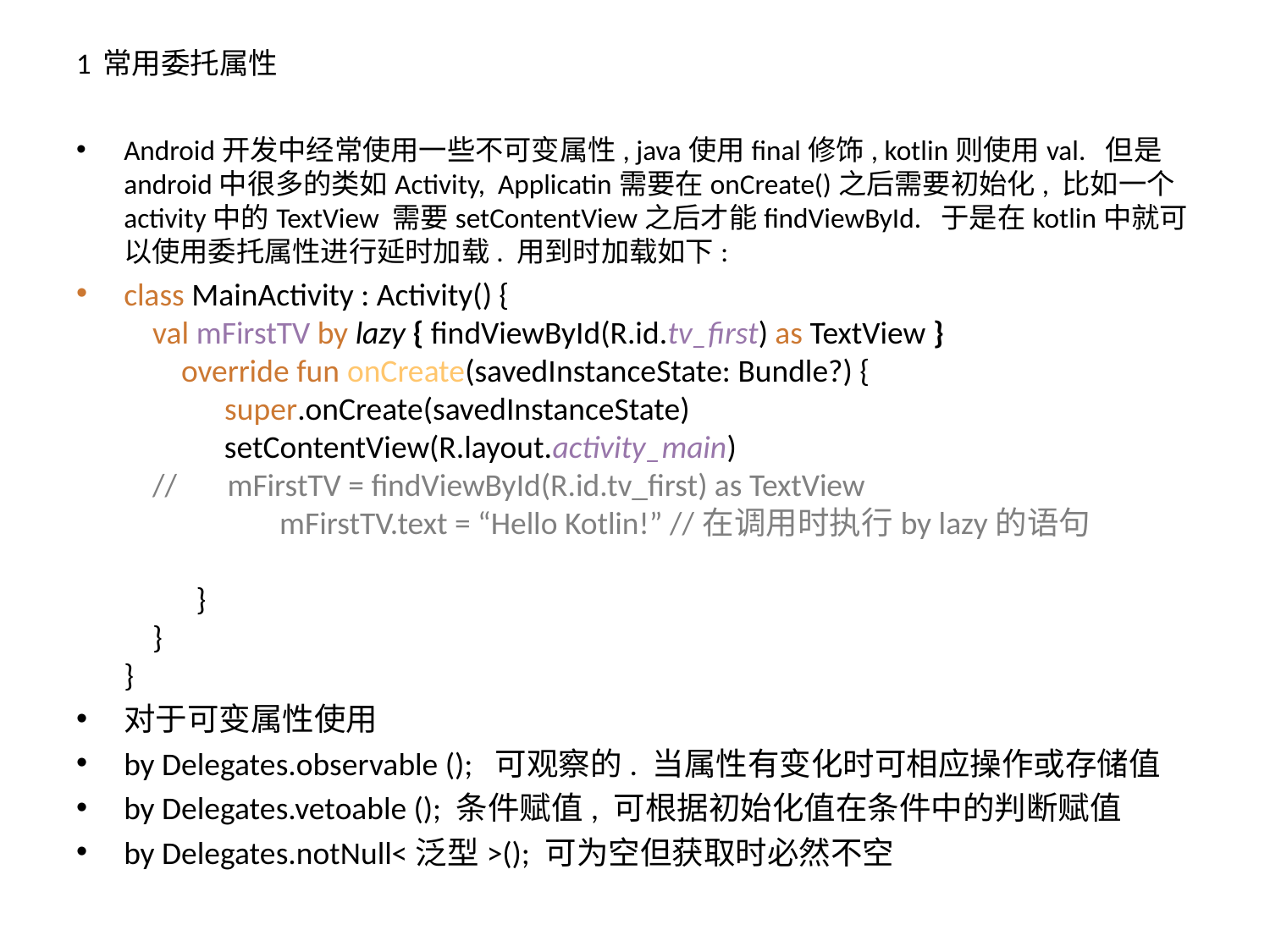

# 1 常用委托属性
Android开发中经常使用一些不可变属性, java使用final修饰, kotlin则使用val.  但是android中很多的类如Activity,  Applicatin需要在onCreate()之后需要初始化, 比如一个activity中的TextView 需要setContentView之后才能findViewById.  于是在kotlin中就可以使用委托属性进行延时加载. 用到时加载如下:
class MainActivity : Activity() {
    val mFirstTV by lazy { findViewById(R.id.tv_first) as TextView }
        override fun onCreate(savedInstanceState: Bundle?) {
              super.onCreate(savedInstanceState)
              setContentView(R.layout.activity_main)
    //       mFirstTV = findViewById(R.id.tv_first) as TextView
	    mFirstTV.text = “Hello Kotlin!” //在调用时执行by lazy的语句
         }
    }
}
对于可变属性使用
by Delegates.observable ();  可观察的. 当属性有变化时可相应操作或存储值
by Delegates.vetoable (); 条件赋值, 可根据初始化值在条件中的判断赋值
by Delegates.notNull<泛型>(); 可为空但获取时必然不空